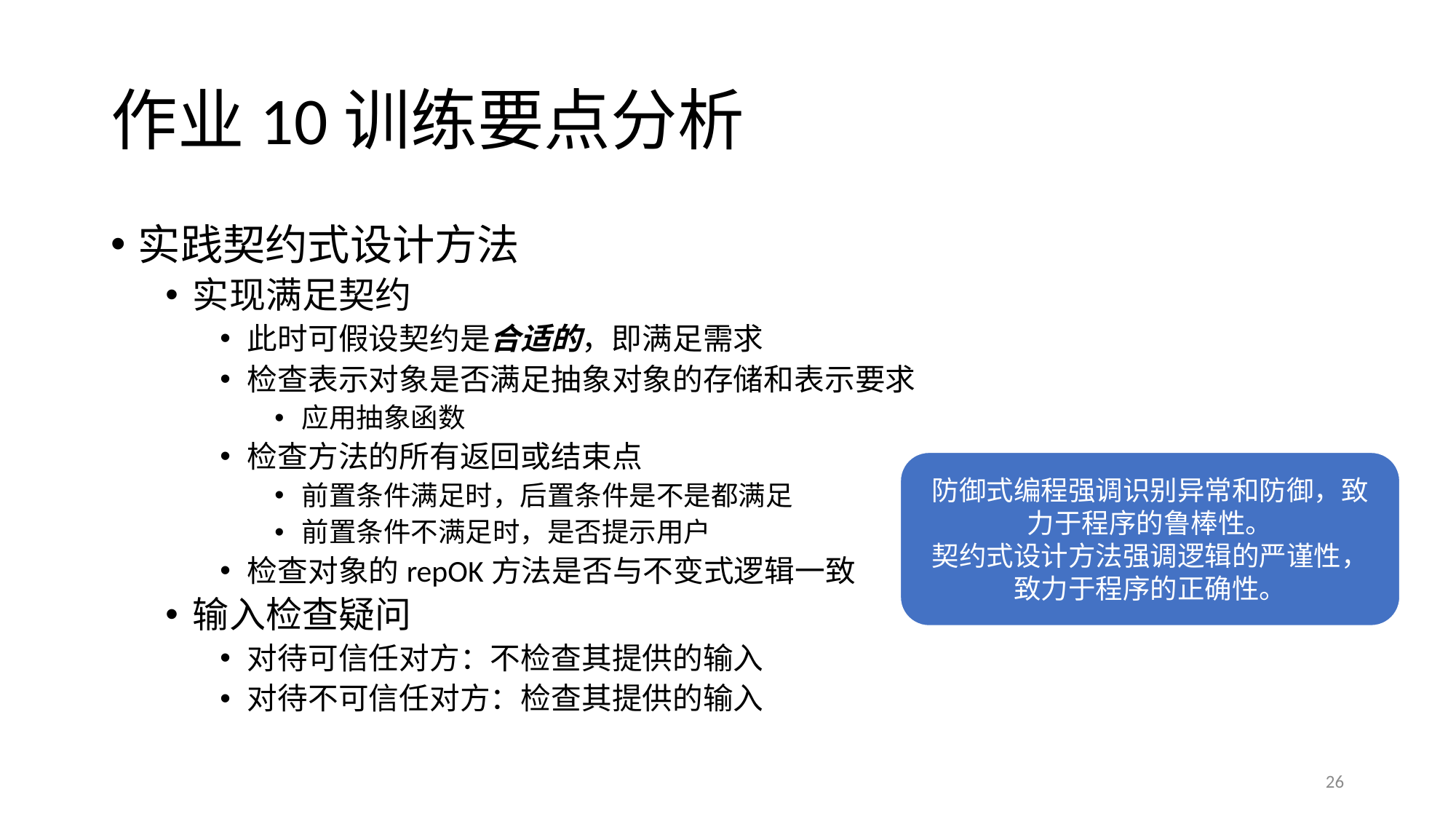

# 作业10训练要点分析
实践契约式设计方法
实现满足契约
此时可假设契约是合适的，即满足需求
检查表示对象是否满足抽象对象的存储和表示要求
应用抽象函数
检查方法的所有返回或结束点
前置条件满足时，后置条件是不是都满足
前置条件不满足时，是否提示用户
检查对象的repOK方法是否与不变式逻辑一致
输入检查疑问
对待可信任对方：不检查其提供的输入
对待不可信任对方：检查其提供的输入
防御式编程强调识别异常和防御，致力于程序的鲁棒性。
契约式设计方法强调逻辑的严谨性，致力于程序的正确性。
26